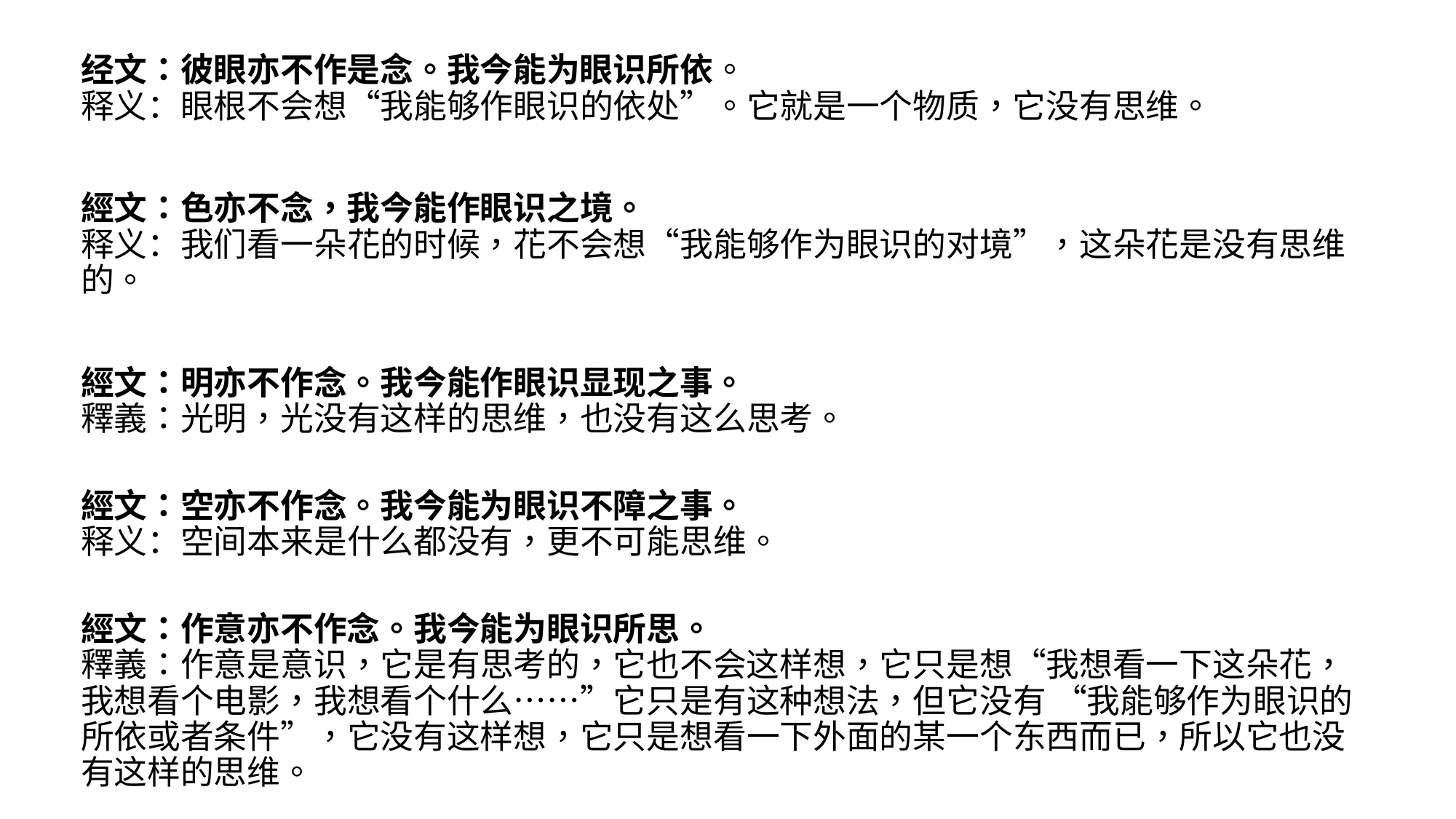

经文：彼眼亦不作是念。我今能为眼识所依。
释义：眼根不会想“我能够作眼识的依处”。它就是一个物质，它没有思维。

經文：色亦不念，我今能作眼识之境。
释义：我们看一朵花的时候，花不会想“我能够作为眼识的对境”，这朵花是没有思维的。

經文：明亦不作念。我今能作眼识显现之事。
釋義：光明，光没有这样的思维，也没有这么思考。
經文：空亦不作念。我今能为眼识不障之事。
释义：空间本来是什么都没有，更不可能思维。
經文：作意亦不作念。我今能为眼识所思。
釋義：作意是意识，它是有思考的，它也不会这样想，它只是想“我想看一下这朵花，我想看个电影，我想看个什么……”它只是有这种想法，但它没有 “我能够作为眼识的所依或者条件”，它没有这样想，它只是想看一下外面的某一个东西而已，所以它也没有这样的思维。